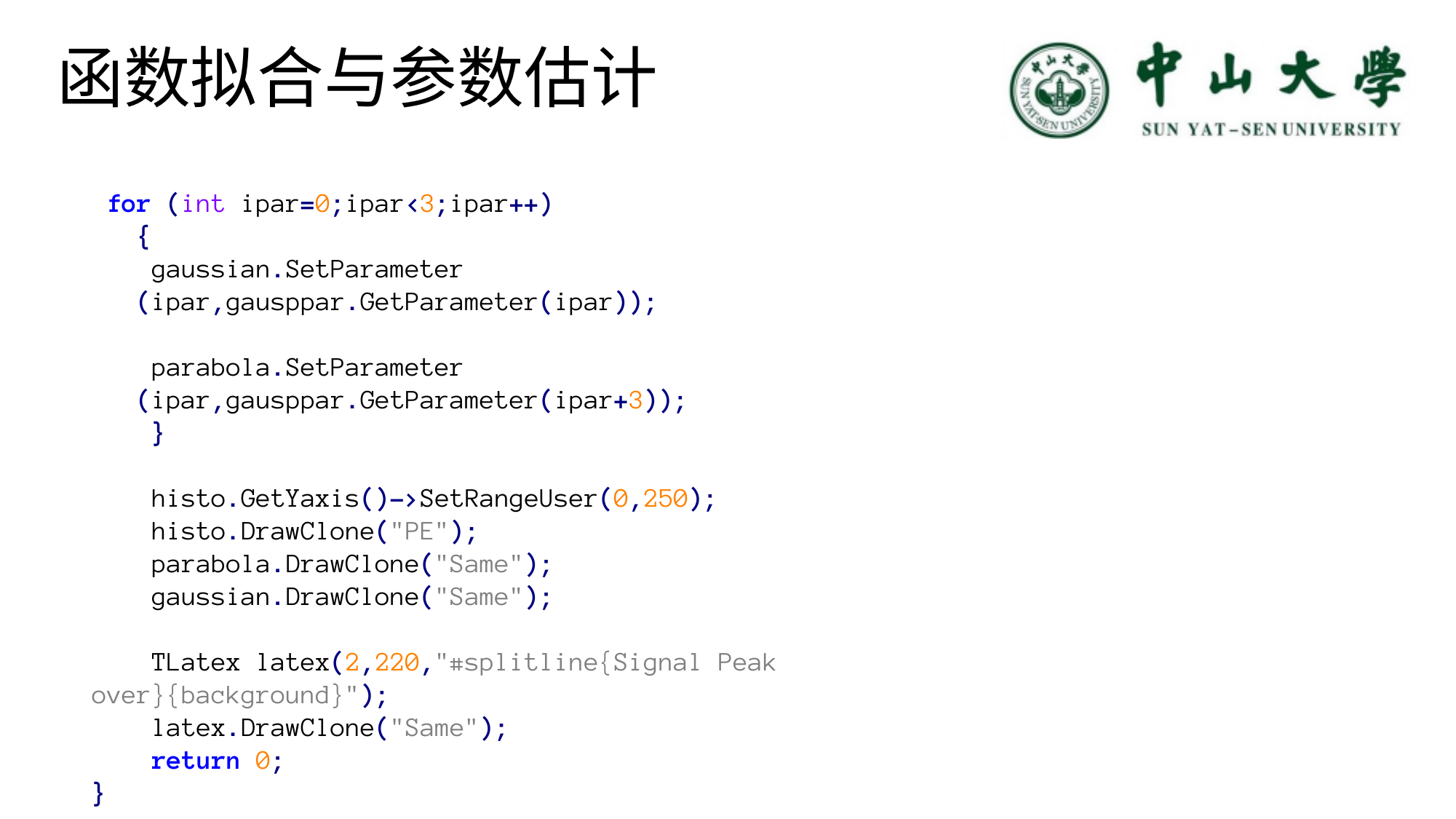

函数拟合与参数估计
 for (int ipar=0;ipar<3;ipar++)
   {
    gaussian.SetParameter
   (ipar,gausppar.GetParameter(ipar));

    parabola.SetParameter
   (ipar,gausppar.GetParameter(ipar+3));
    }

    histo.GetYaxis()->SetRangeUser(0,250);
    histo.DrawClone("PE");
    parabola.DrawClone("Same");
    gaussian.DrawClone("Same");

    TLatex latex(2,220,"#splitline{Signal Peak over}{background}");
    latex.DrawClone("Same");
    return 0;
}